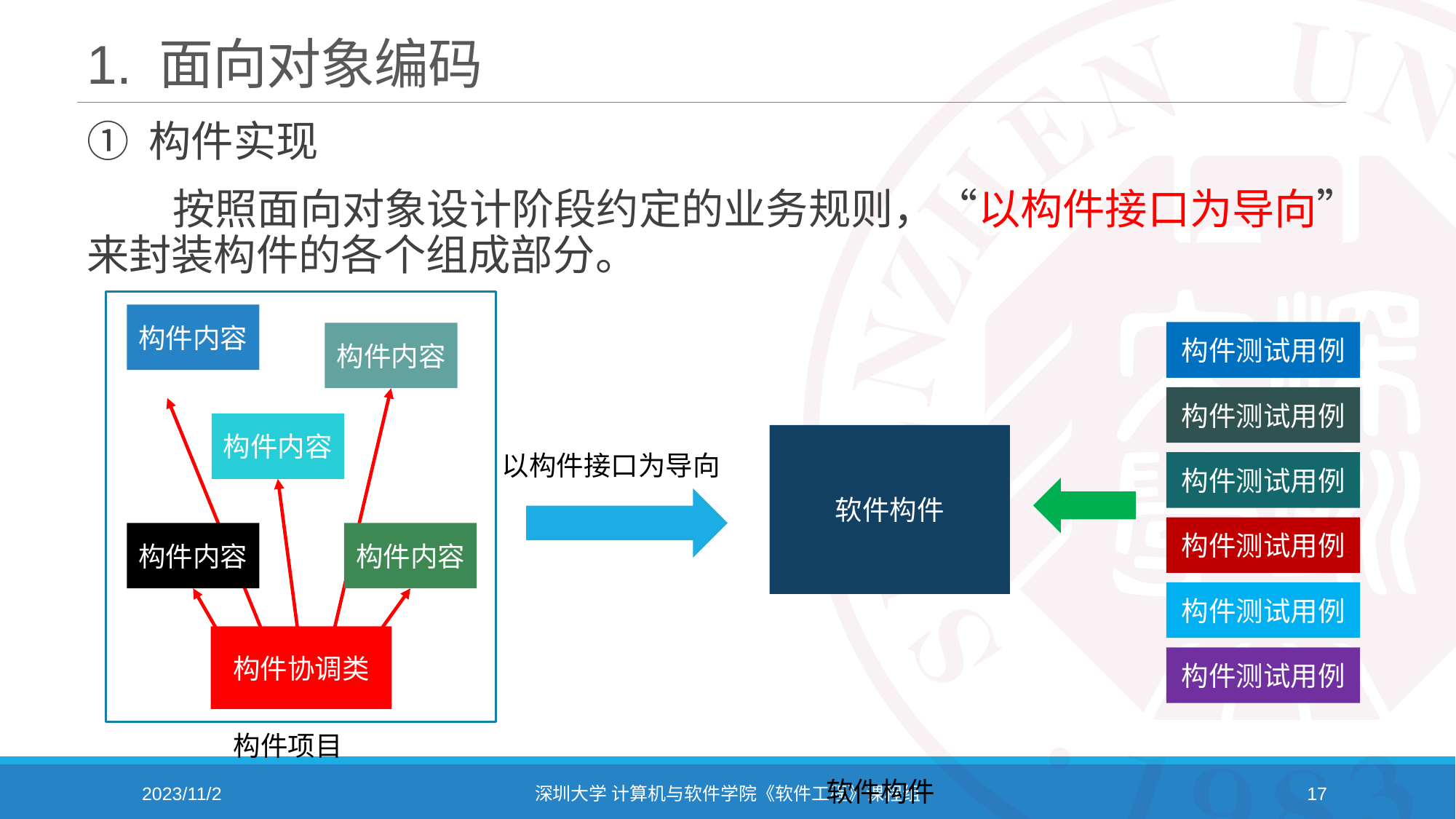

# 1. 面向对象编码
① 构件实现
        按照面向对象设计阶段约定的业务规则，“以构件接口为导向”来封装构件的各个组成部分。

构件内容
构件测试用例
构件内容
构件测试用例
构件内容
软件构件
以构件接口为导向
构件测试用例

构件测试用例
构件内容
构件内容
构件测试用例
构件协调类
构件测试用例
构件项目
软件构件
2023/11/2
深圳大学 计算机与软件学院《软件工程》课程组
17